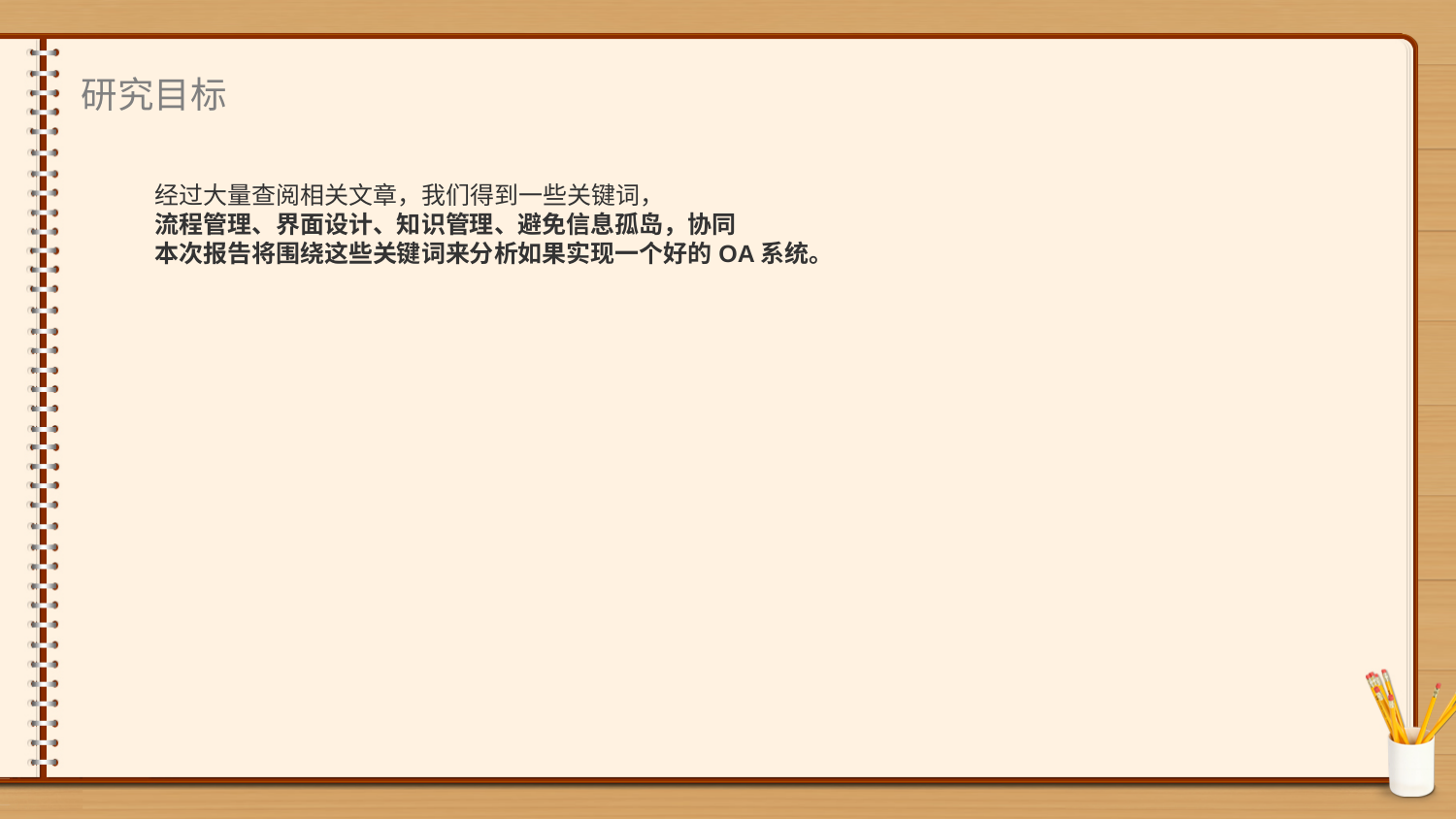

研究目标
经过大量查阅相关文章，我们得到一些关键词，
流程管理、界面设计、知识管理、避免信息孤岛，协同
本次报告将围绕这些关键词来分析如果实现一个好的OA系统。